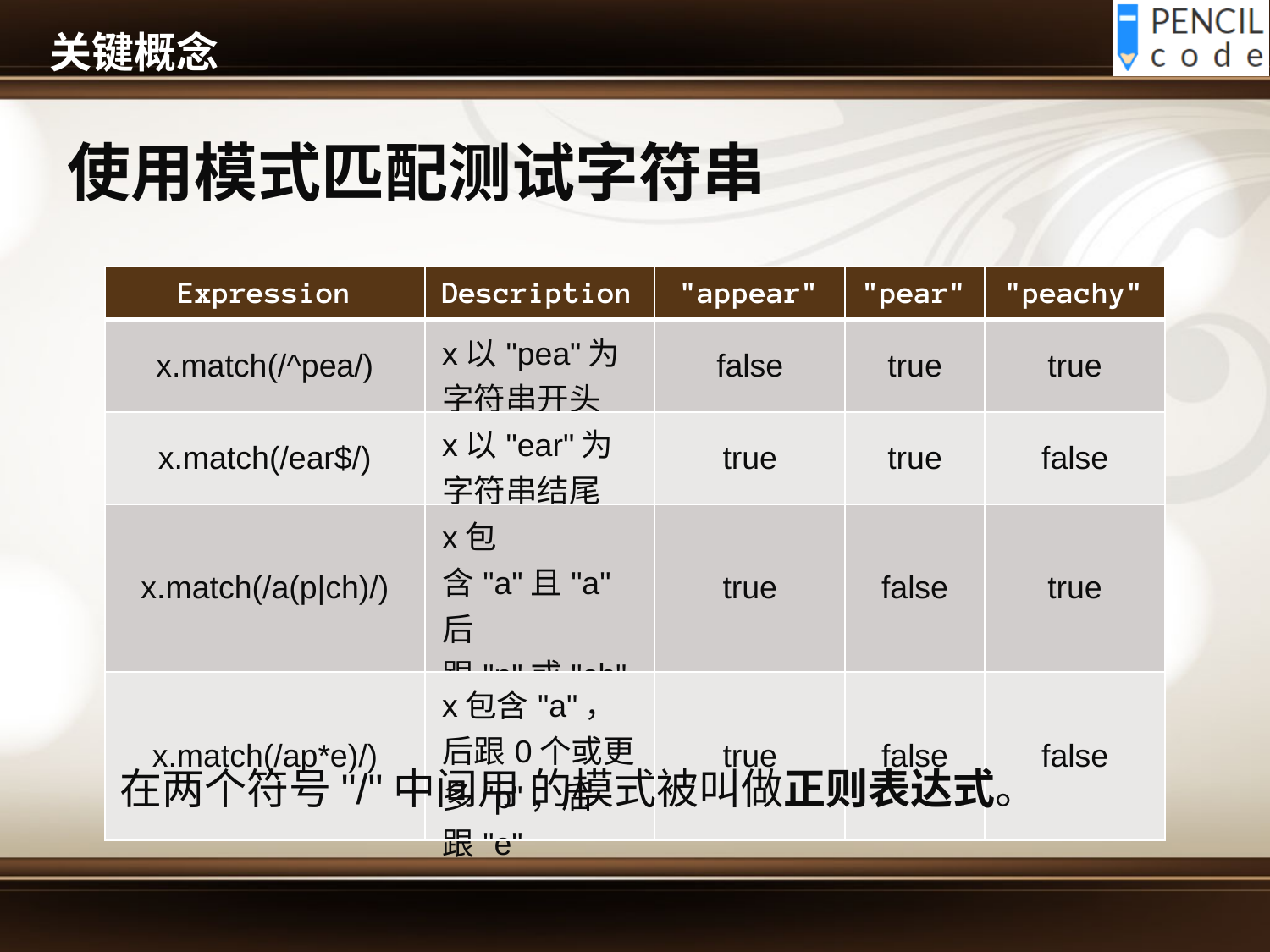

# 关键概念
使用模式匹配测试字符串
| Expression | Description | "appear" | "pear" | "peachy" |
| --- | --- | --- | --- | --- |
| x.match(/^pea/) | x以"pea"为字符串开头 | false | true | true |
| x.match(/ear$/) | x以"ear"为字符串结尾 | true | true | false |
| x.match(/a(p|ch)/) | x包含"a"且"a"后跟"p"或"ch" | true | false | true |
| x.match(/ap\*e)/) | x包含"a"，后跟0个或更多"p"，后跟"e" | true | false | false |
在两个符号"/"中间用 的模式被叫做正则表达式。